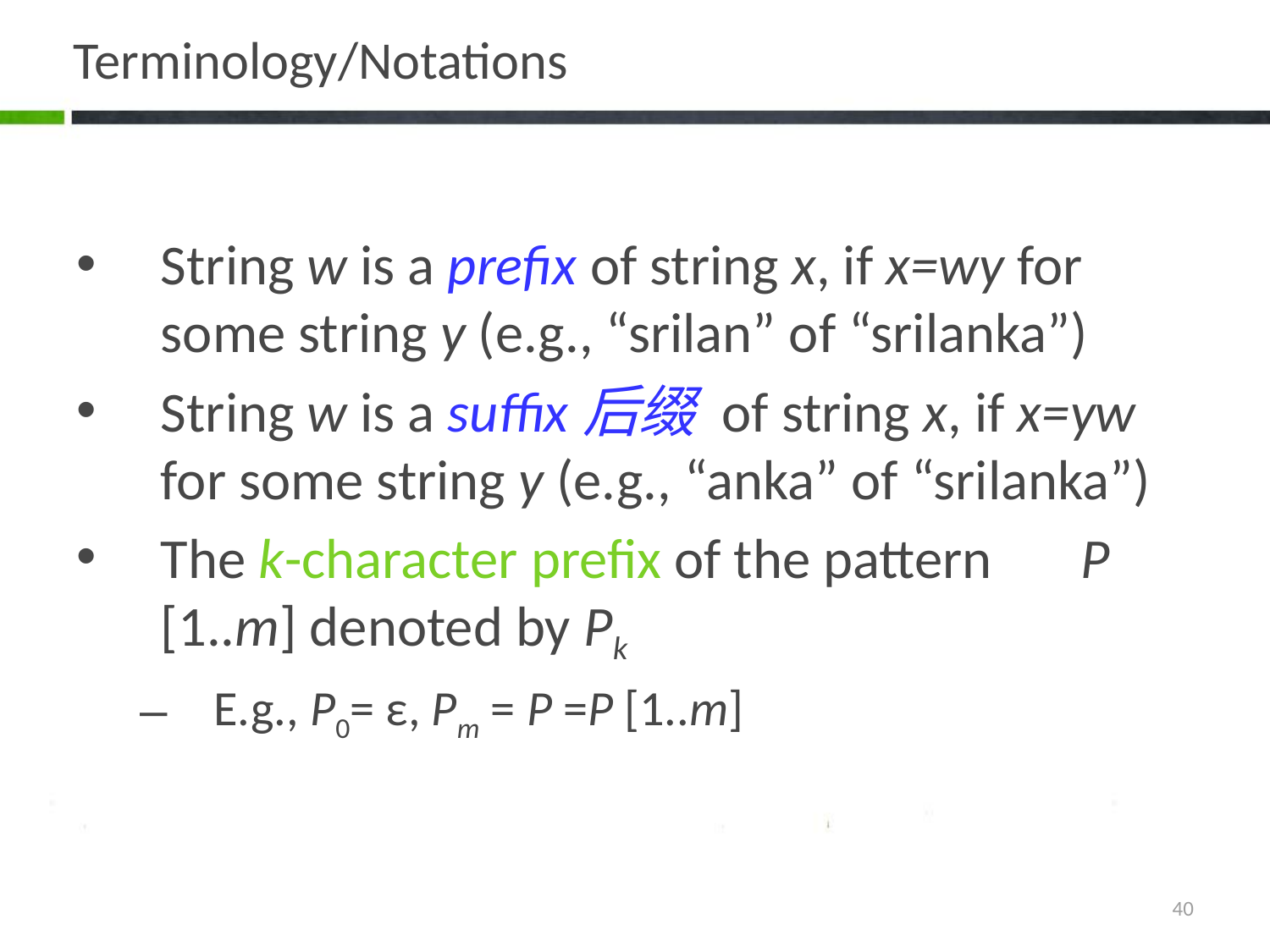

# Terminology/Notations
String w is a prefix of string x, if x=wy for some string y (e.g., “srilan” of “srilanka”)
String w is a suffix后缀 of string x, if x=yw for some string y (e.g., “anka” of “srilanka”)
The k-character prefix of the pattern       P [1..m] denoted by Pk
E.g., P0= ε, Pm = P =P [1..m]
40